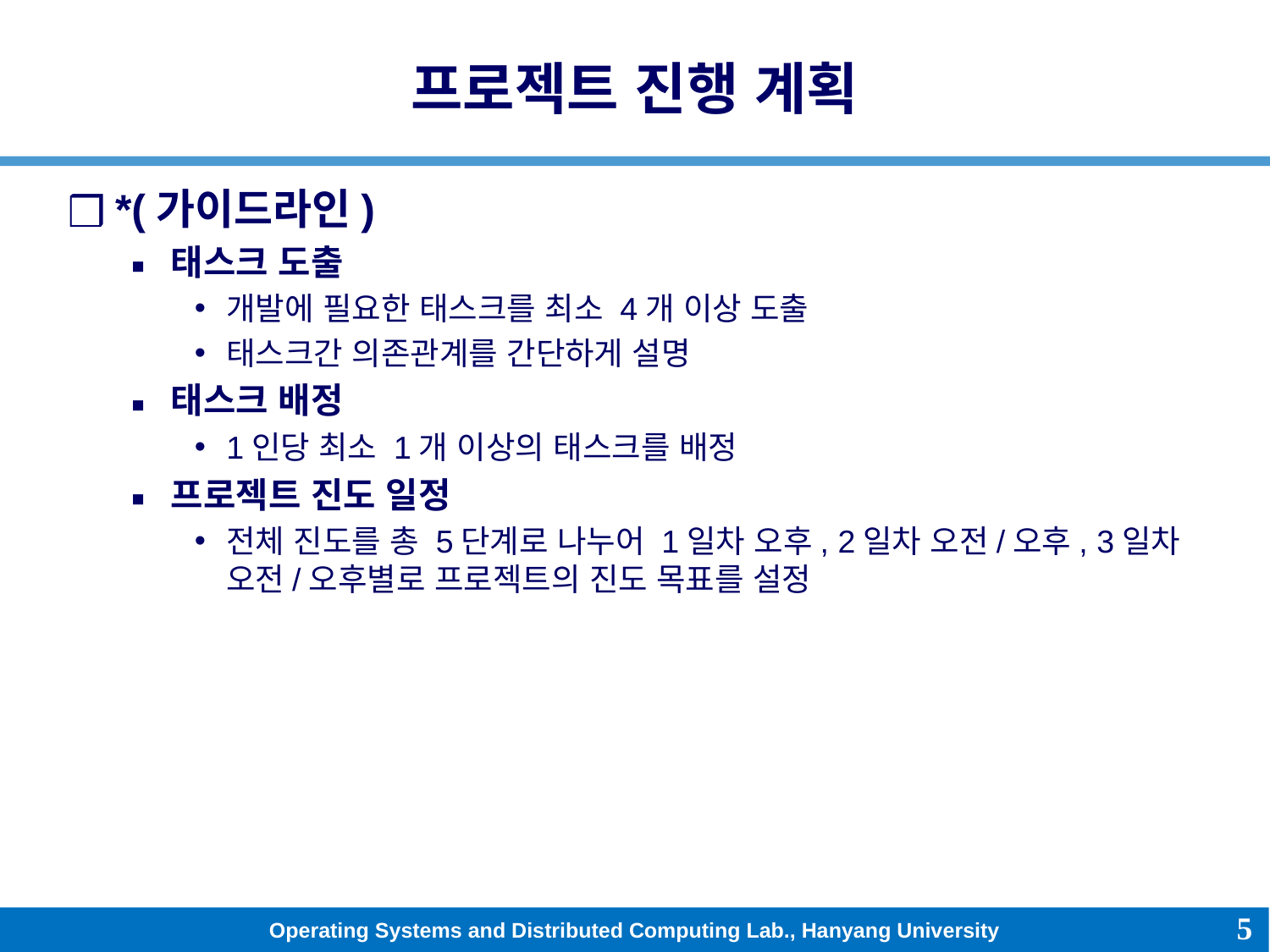

# 프로젝트 진행 계획
*(가이드라인)
태스크 도출
개발에 필요한 태스크를 최소 4개 이상 도출
태스크간 의존관계를 간단하게 설명
태스크 배정
1인당 최소 1개 이상의 태스크를 배정
프로젝트 진도 일정
전체 진도를 총 5단계로 나누어 1일차 오후, 2일차 오전/오후, 3일차 오전/오후별로 프로젝트의 진도 목표를 설정